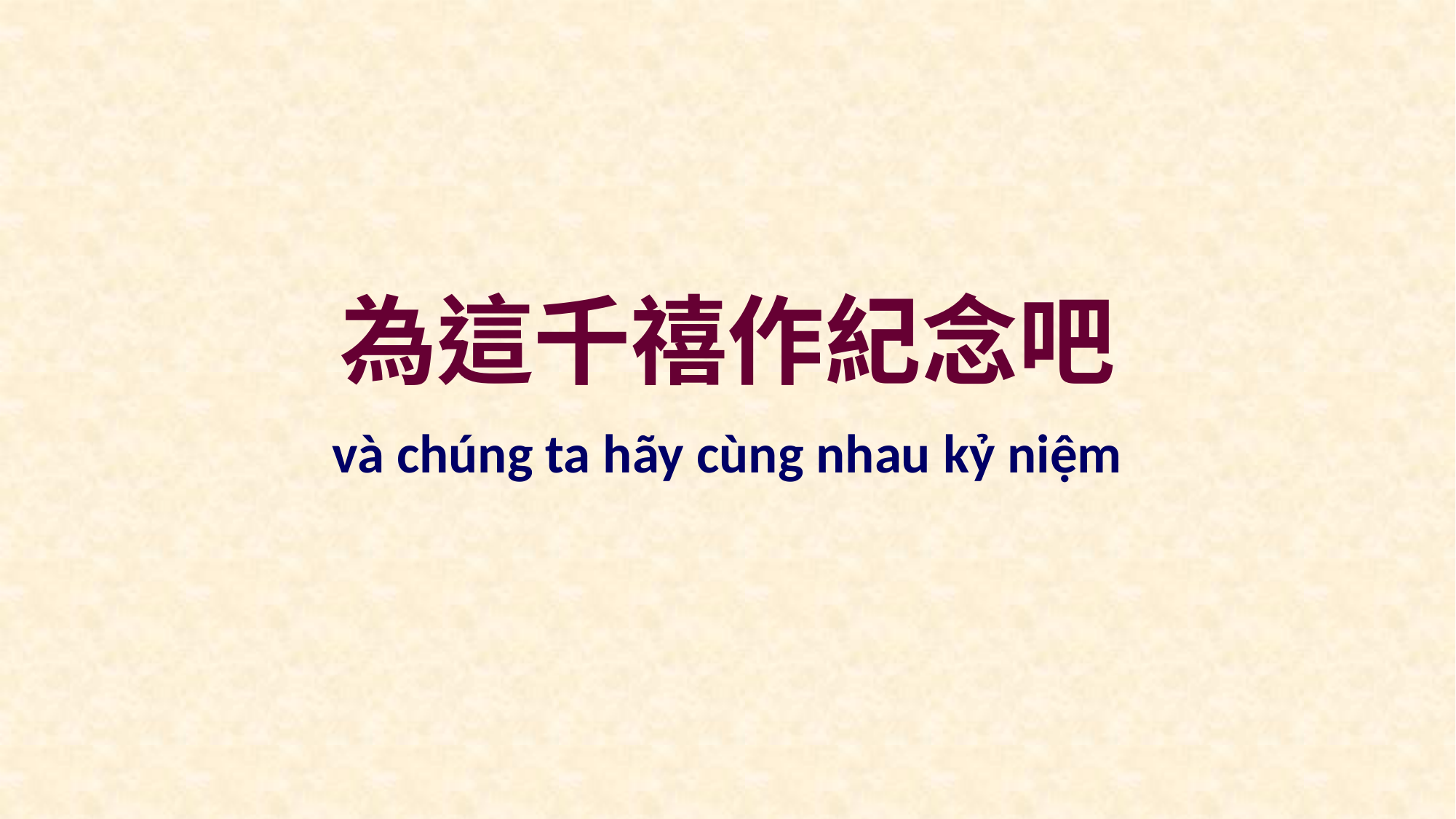

為這千禧作紀念吧
và chúng ta hãy cùng nhau kỷ niệm